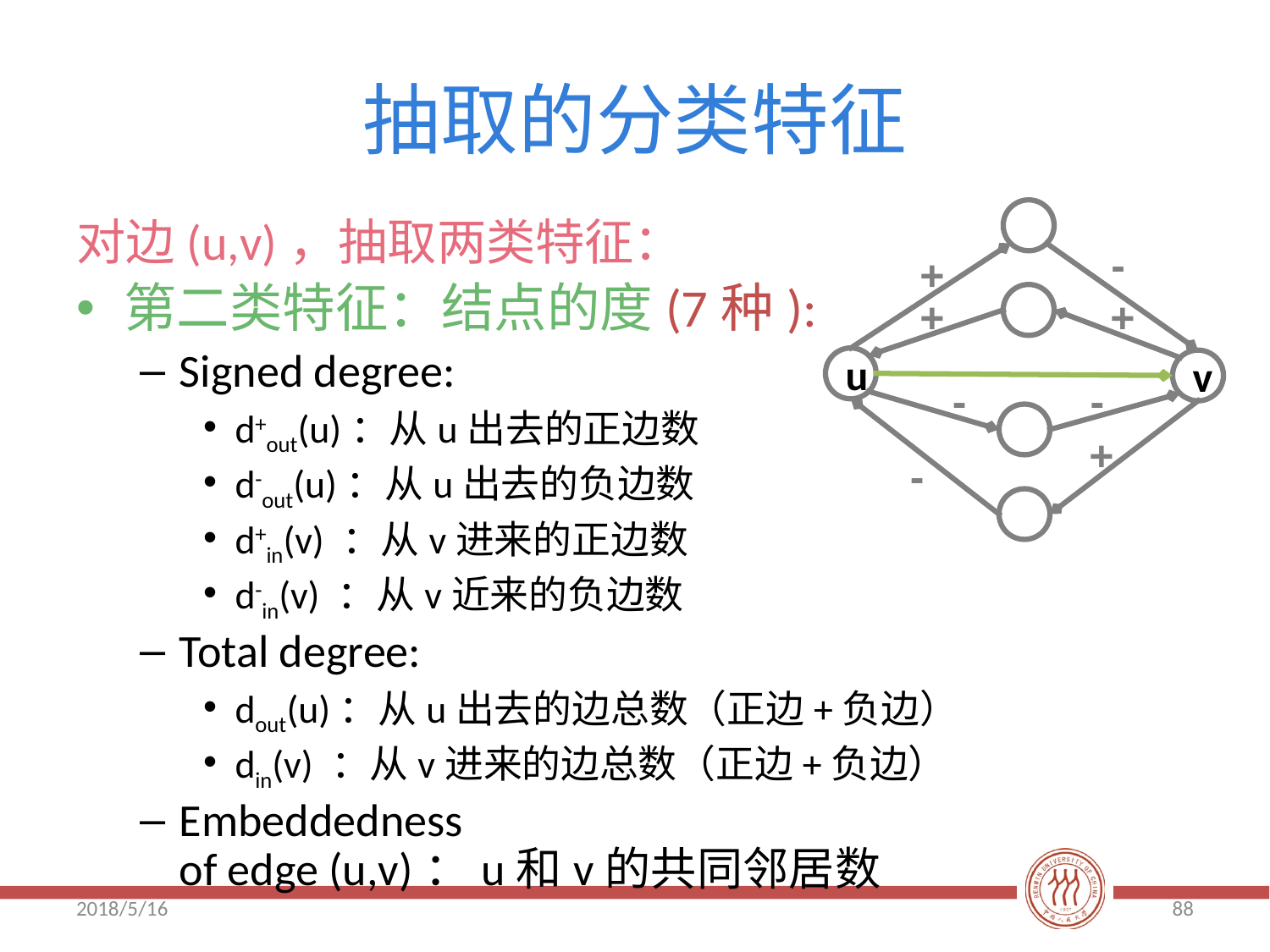

# 抽取的分类特征

对边(u,v)，抽取两类特征：
第二类特征：结点的度(7种):
Signed degree:
d+out(u)：从u出去的正边数
d-out(u)：从u出去的负边数
d+in(v) ：从v进来的正边数
d-in(v) ：从v近来的负边数
Total degree:
dout(u)：从u出去的边总数（正边+负边）
din(v) ：从v进来的边总数（正边+负边）
Embeddedness
of edge (u,v)：u和v的共同邻居数

-
+
+

+
u
v
-
-

+
-

2018/5/16
88